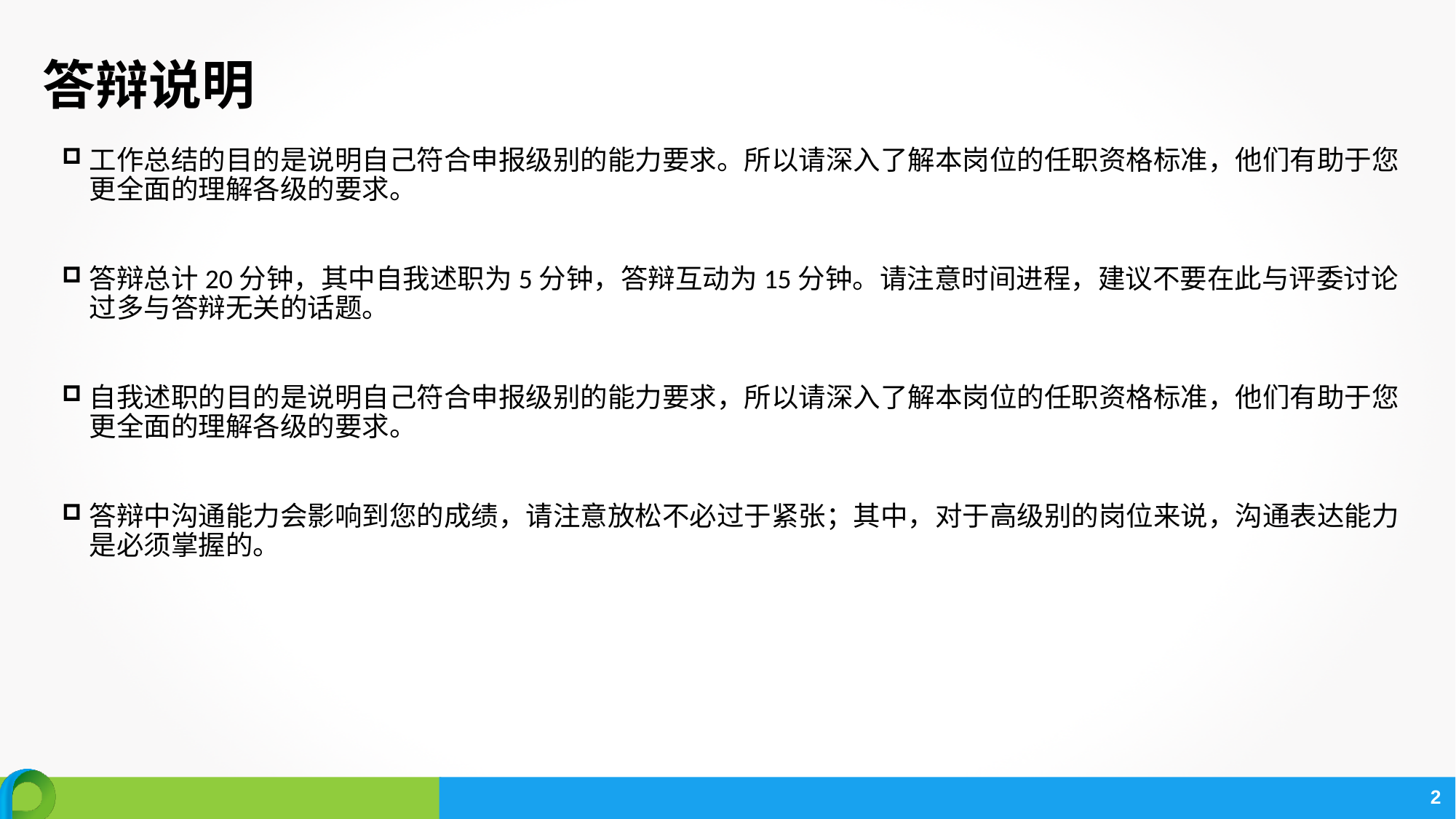

答辩说明
工作总结的目的是说明自己符合申报级别的能力要求。所以请深入了解本岗位的任职资格标准，他们有助于您更全面的理解各级的要求。

答辩总计20分钟，其中自我述职为5分钟，答辩互动为15分钟。请注意时间进程，建议不要在此与评委讨论过多与答辩无关的话题。

自我述职的目的是说明自己符合申报级别的能力要求，所以请深入了解本岗位的任职资格标准，他们有助于您更全面的理解各级的要求。

答辩中沟通能力会影响到您的成绩，请注意放松不必过于紧张；其中，对于高级别的岗位来说，沟通表达能力是必须掌握的。